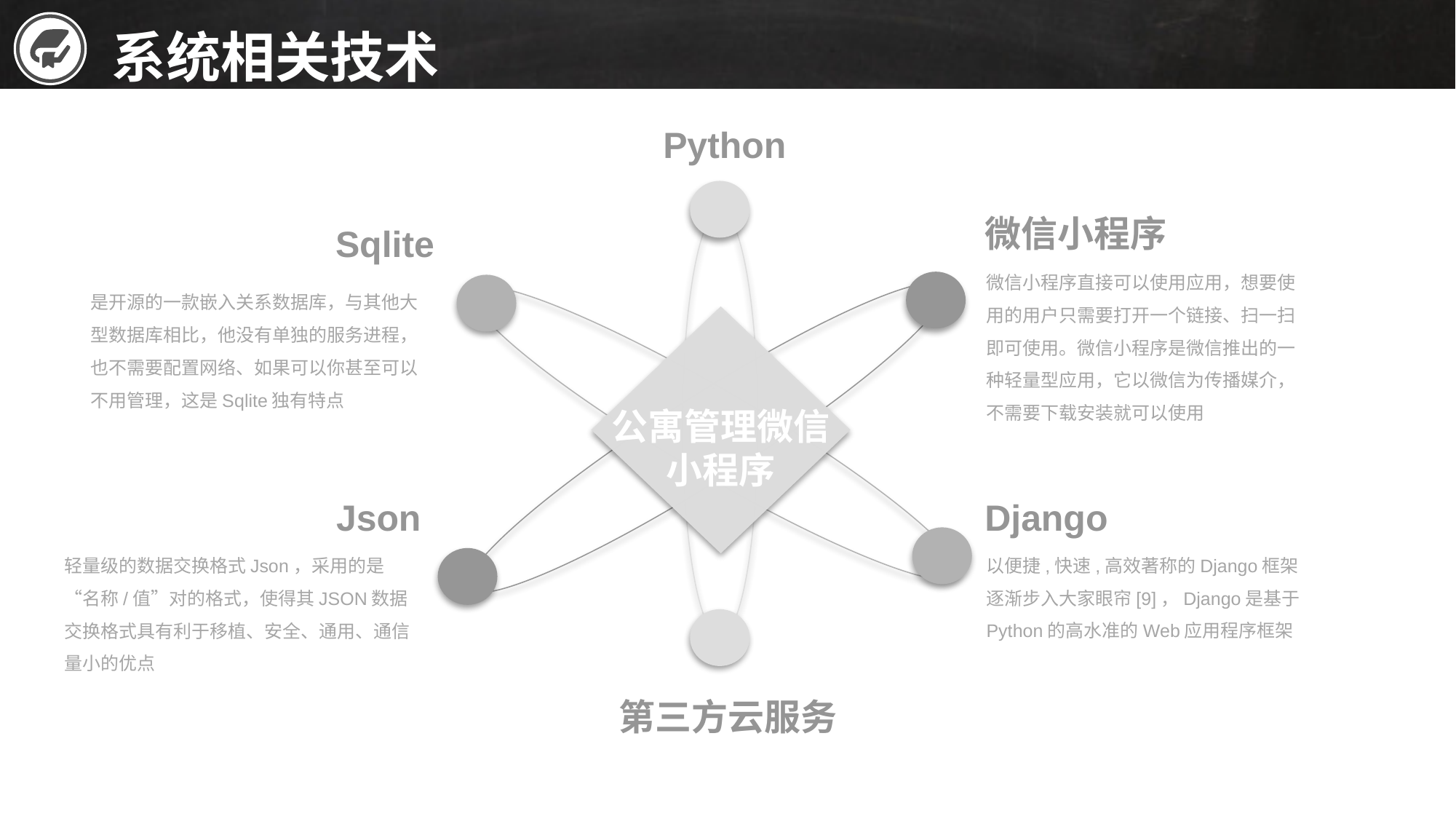

系统相关技术

Python

微信小程序
Sqlite
微信小程序直接可以使用应用，想要使用的用户只需要打开一个链接、扫一扫即可使用。微信小程序是微信推出的一种轻量型应用，它以微信为传播媒介，不需要下载安装就可以使用

是开源的一款嵌入关系数据库，与其他大型数据库相比，他没有单独的服务进程，也不需要配置网络、如果可以你甚至可以不用管理，这是Sqlite独有特点

公寓管理微信
小程序

Django
Json

以便捷,快速,高效著称的Django框架逐渐步入大家眼帘[9]，Django是基于Python的高水准的Web应用程序框架
轻量级的数据交换格式Json，采用的是“名称/值”对的格式，使得其JSON数据交换格式具有利于移植、安全、通用、通信量小的优点

第三方云服务